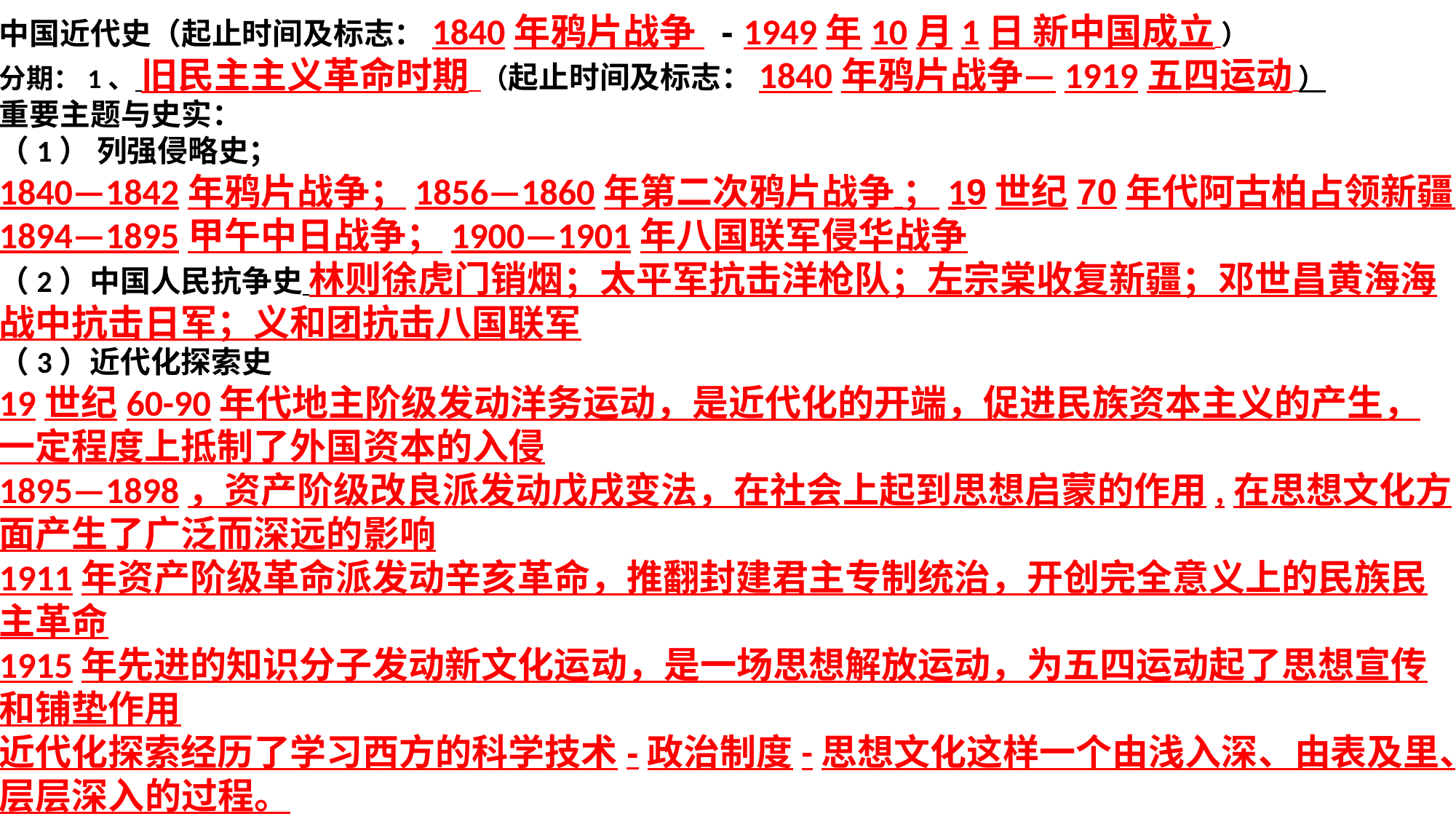

中国近代史（起止时间及标志：1840年鸦片战争  - 1949年10月1日 新中国成立 ）
分期：1、 旧民主主义革命时期  （起止时间及标志：1840年鸦片战争—1919五四运动 ）
重要主题与史实：
（1） 列强侵略史；
1840—1842年鸦片战争；1856—1860年第二次鸦片战争 ；19世纪70年代阿古柏占领新疆；1894—1895甲午中日战争；1900—1901年八国联军侵华战争
（2）中国人民抗争史 林则徐虎门销烟；太平军抗击洋枪队；左宗棠收复新疆；邓世昌黄海海战中抗击日军；义和团抗击八国联军
（3）近代化探索史
19世纪60-90年代地主阶级发动洋务运动，是近代化的开端，促进民族资本主义的产生，一定程度上抵制了外国资本的入侵
1895—1898，资产阶级改良派发动戊戌变法，在社会上起到思想启蒙的作用,在思想文化方面产生了广泛而深远的影响
1911年资产阶级革命派发动辛亥革命，推翻封建君主专制统治，开创完全意义上的民族民主革命
1915年先进的知识分子发动新文化运动，是一场思想解放运动，为五四运动起了思想宣传和铺垫作用
近代化探索经历了学习西方的科学技术-政治制度-思想文化这样一个由浅入深、由表及里、层层深入的过程。